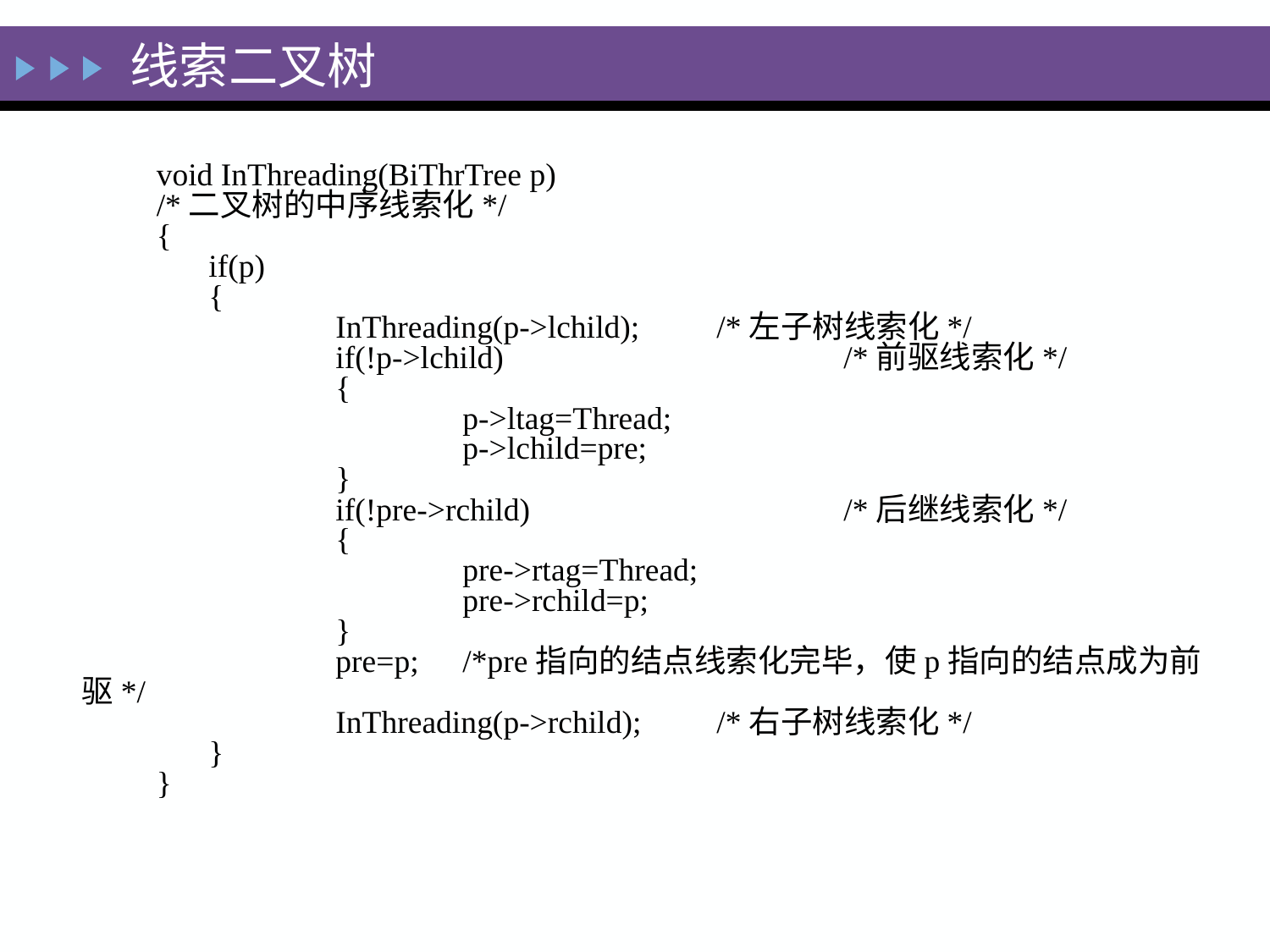

# 线索二叉树
void InThreading(BiThrTree p)
/*二叉树的中序线索化*/
{
	if(p)
	{
		InThreading(p->lchild);	/*左子树线索化*/
		if(!p->lchild)			/*前驱线索化*/
		{
			p->ltag=Thread;
			p->lchild=pre;
		}
		if(!pre->rchild)			/*后继线索化*/
		{
			pre->rtag=Thread;
			pre->rchild=p;
		}
		pre=p;	/*pre指向的结点线索化完毕，使p指向的结点成为前驱*/
		InThreading(p->rchild);	/*右子树线索化*/
	}
}